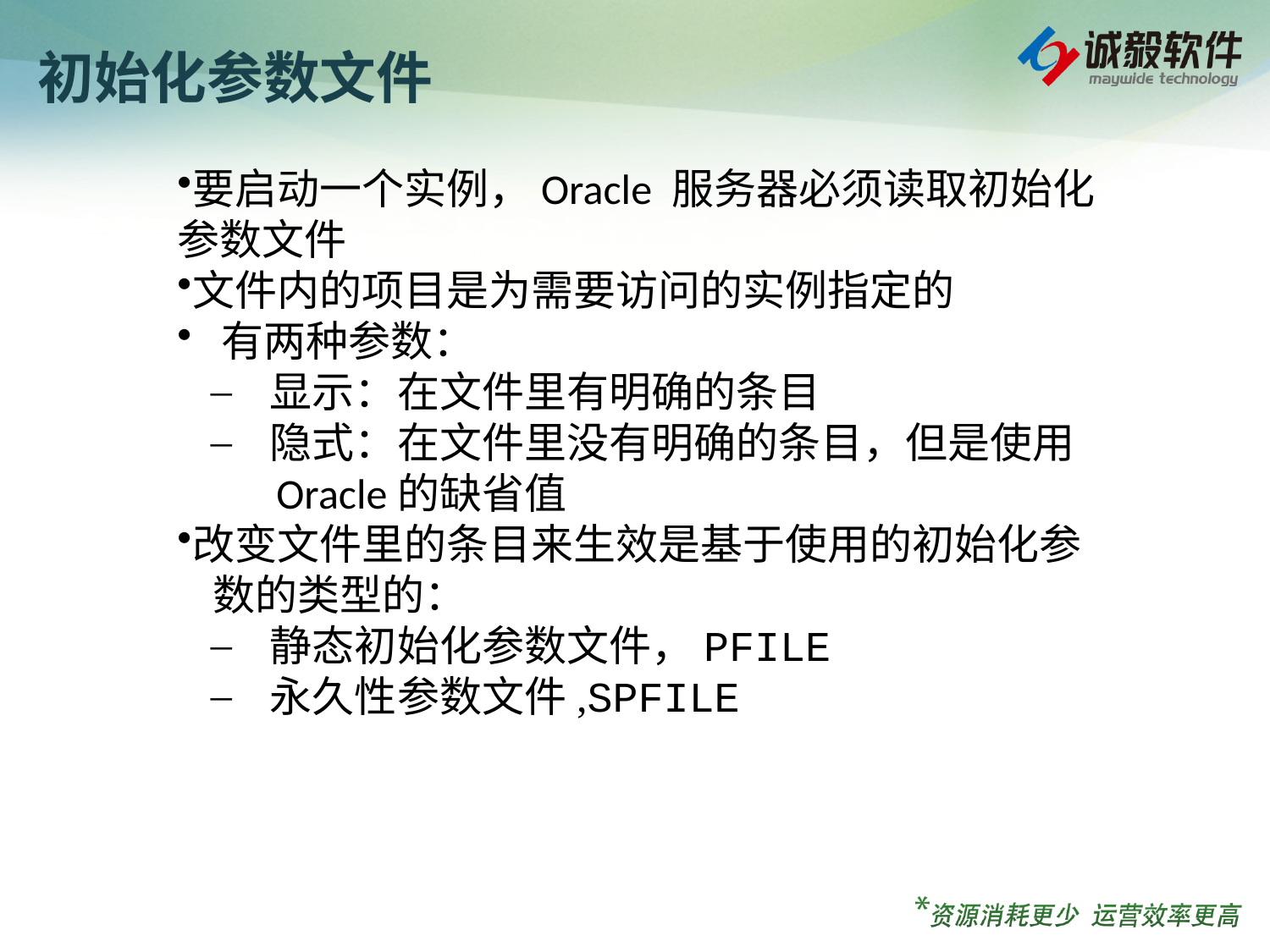

# 初始化参数文件
要启动一个实例，Oracle 服务器必须读取初始化参数文件
文件内的项目是为需要访问的实例指定的
  有两种参数：
  显示：在文件里有明确的条目
  隐式：在文件里没有明确的条目，但是使用	Oracle的缺省值
改变文件里的条目来生效是基于使用的初始化参	数的类型的：
  静态初始化参数文件，PFILE
  永久性参数文件,SPFILE